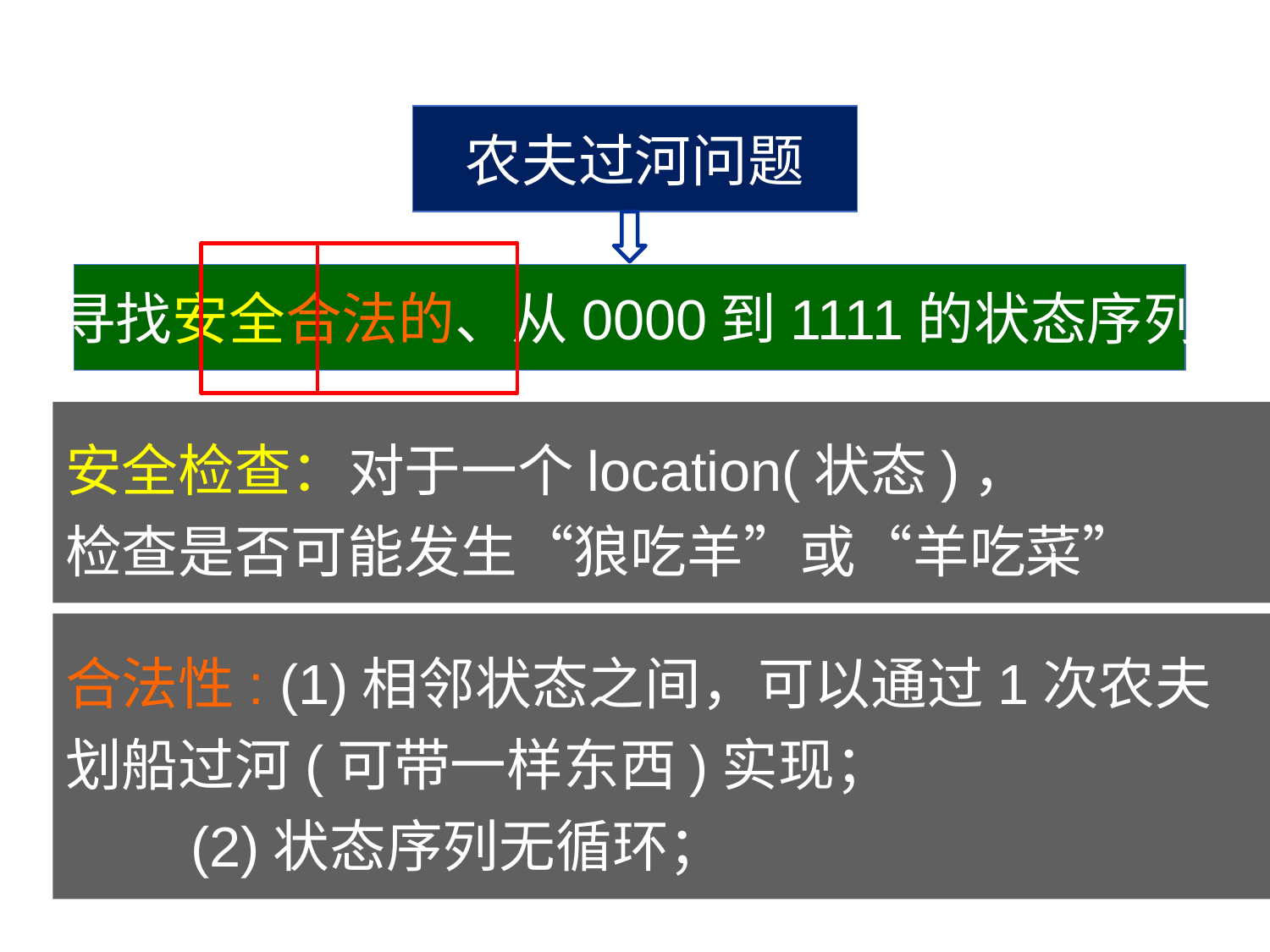

农夫过河问题

寻找安全合法的、从0000到1111的状态序列
安全检查：对于一个location(状态)，
检查是否可能发生“狼吃羊”或“羊吃菜”
合法性: (1)相邻状态之间，可以通过1次农夫
划船过河(可带一样东西)实现；
        (2)状态序列无循环；